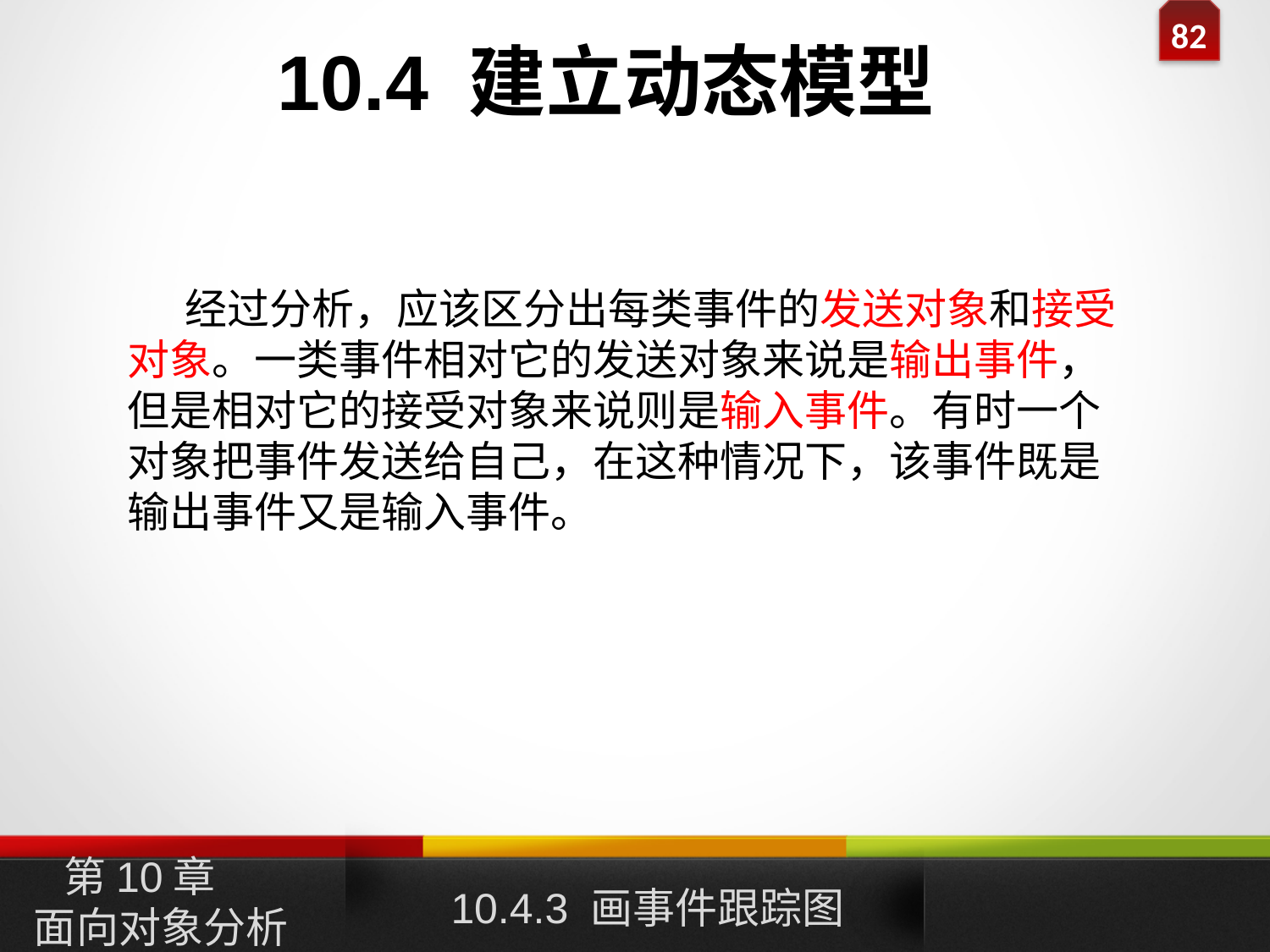

10.4 建立动态模型
     经过分析，应该区分出每类事件的发送对象和接受对象。一类事件相对它的发送对象来说是输出事件，但是相对它的接受对象来说则是输入事件。有时一个对象把事件发送给自己，在这种情况下，该事件既是输出事件又是输入事件。
10.4.3 画事件跟踪图